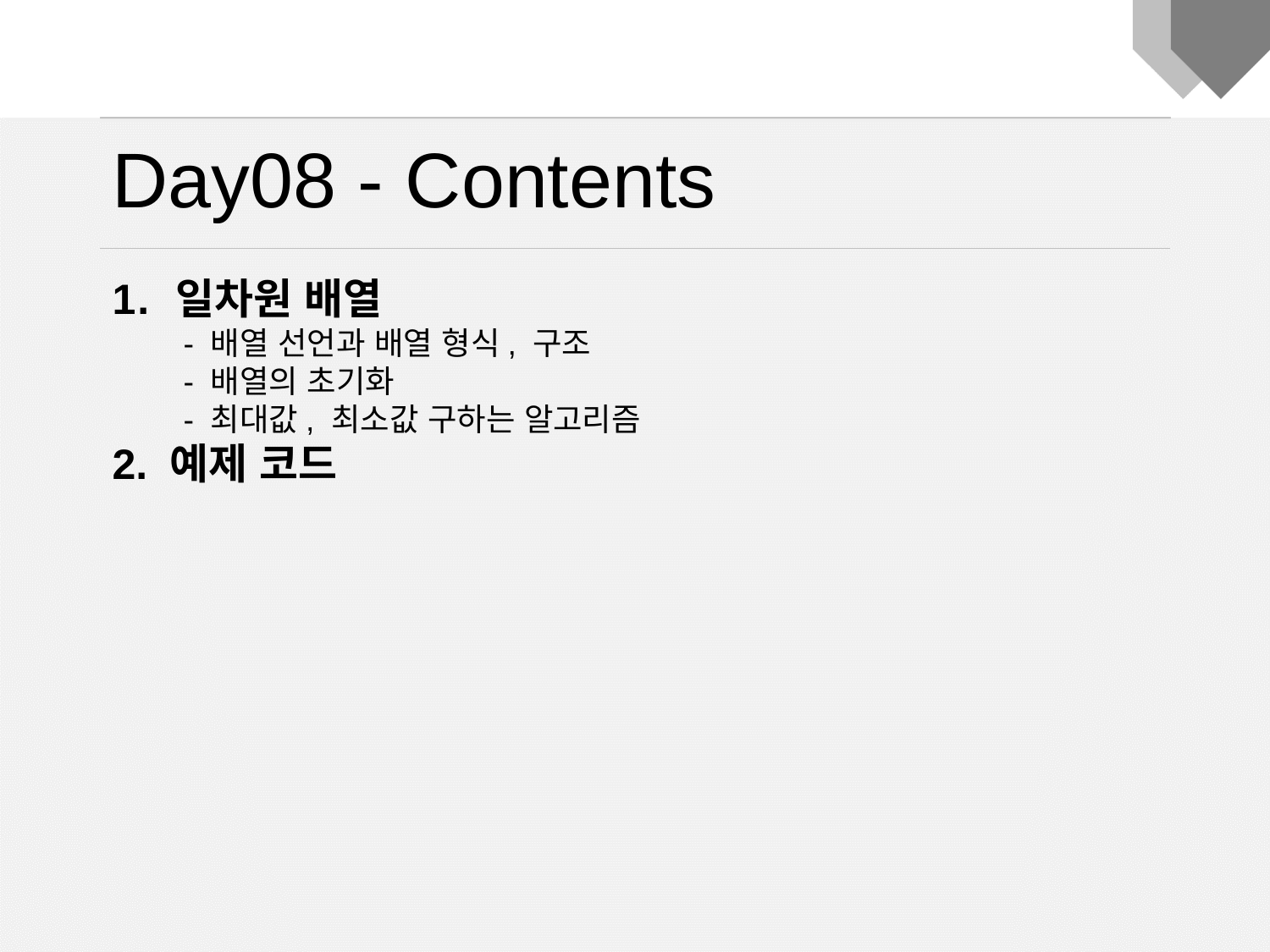

Day08 - Contents
일차원 배열
        - 배열 선언과 배열 형식, 구조
        - 배열의 초기화
        - 최대값, 최소값 구하는 알고리즘
2. 예제 코드